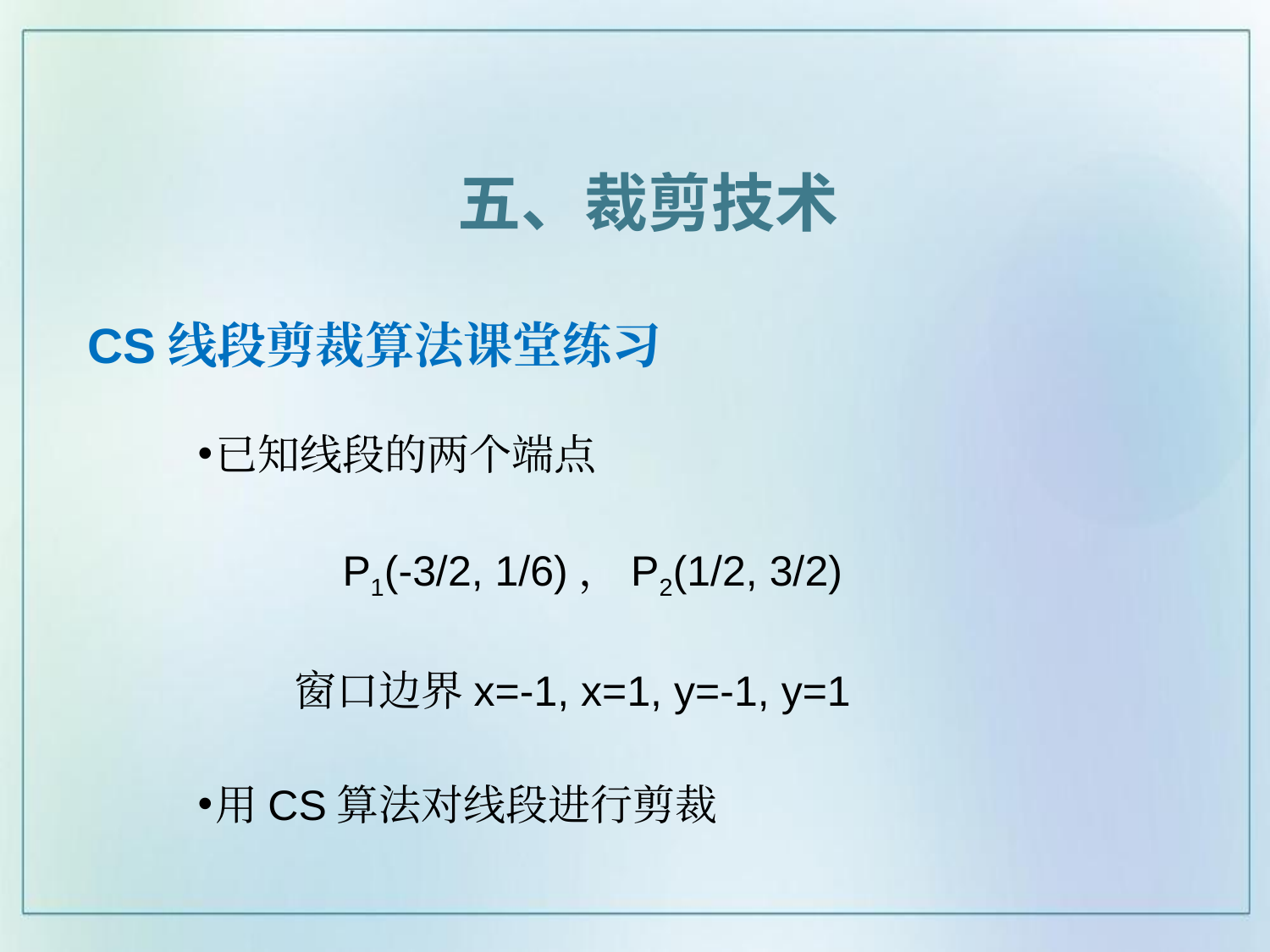

五、裁剪技术
# CS线段剪裁算法课堂练习
已知线段的两个端点
		P1(-3/2, 1/6)，P2(1/2, 3/2)
        窗口边界x=-1, x=1, y=-1, y=1
用CS算法对线段进行剪裁